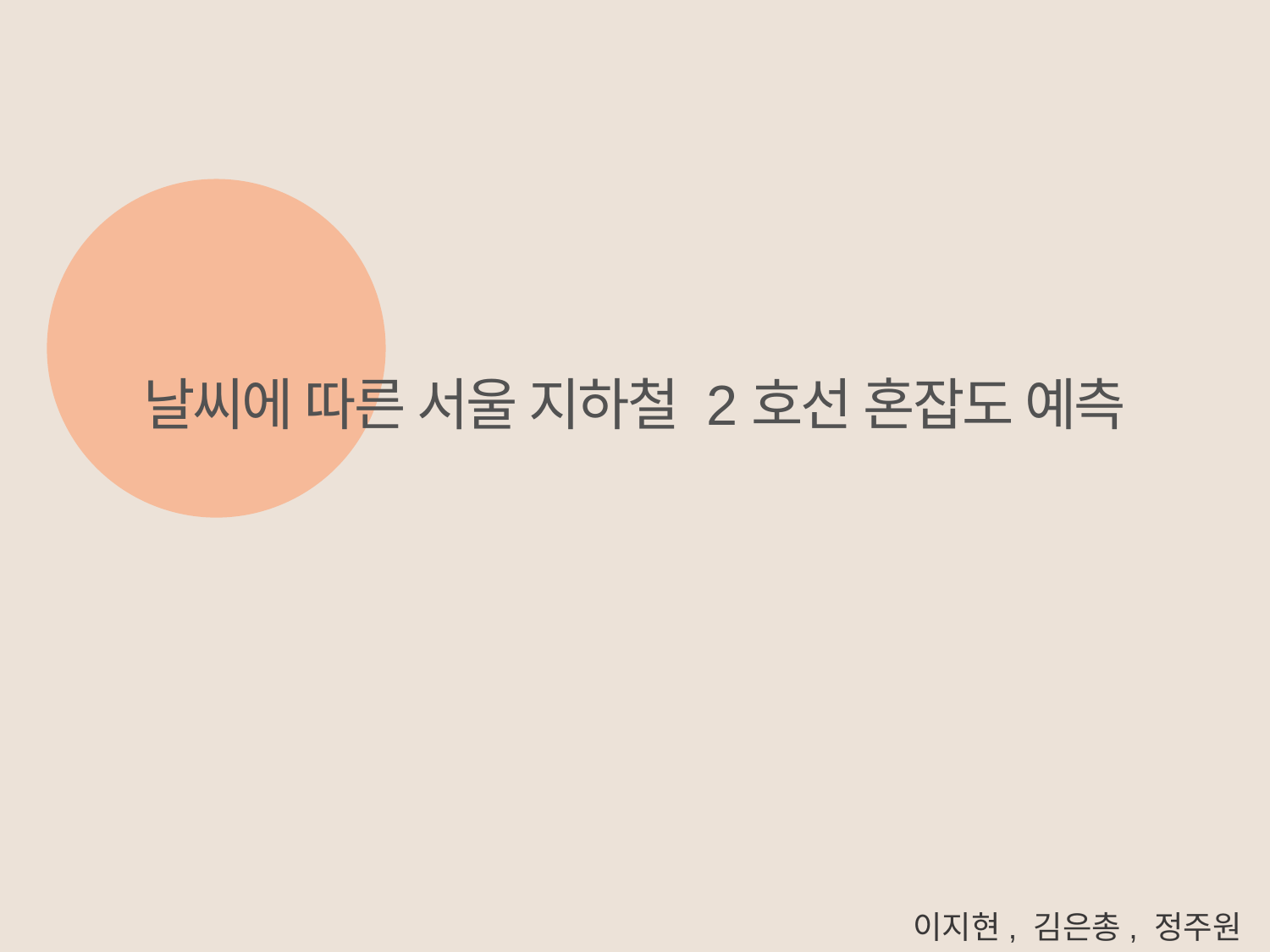

날씨에 따른 서울 지하철 2호선 혼잡도 예측
이지현, 김은총, 정주원